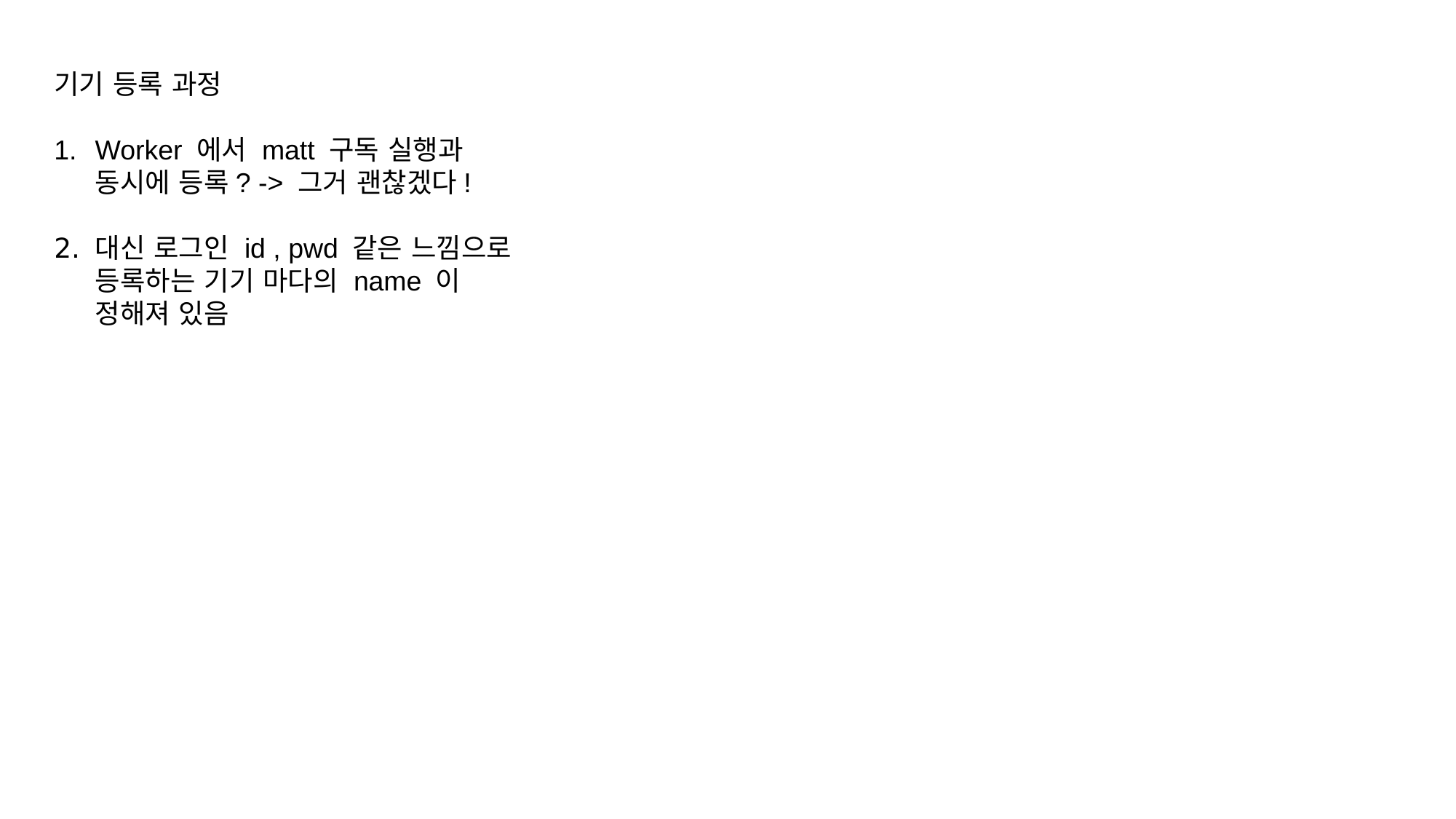

기기 등록 과정

Worker 에서 matt 구독 실행과 동시에 등록? -> 그거 괜찮겠다!

대신 로그인 id , pwd 같은 느낌으로 등록하는 기기 마다의 name 이 정해져 있음